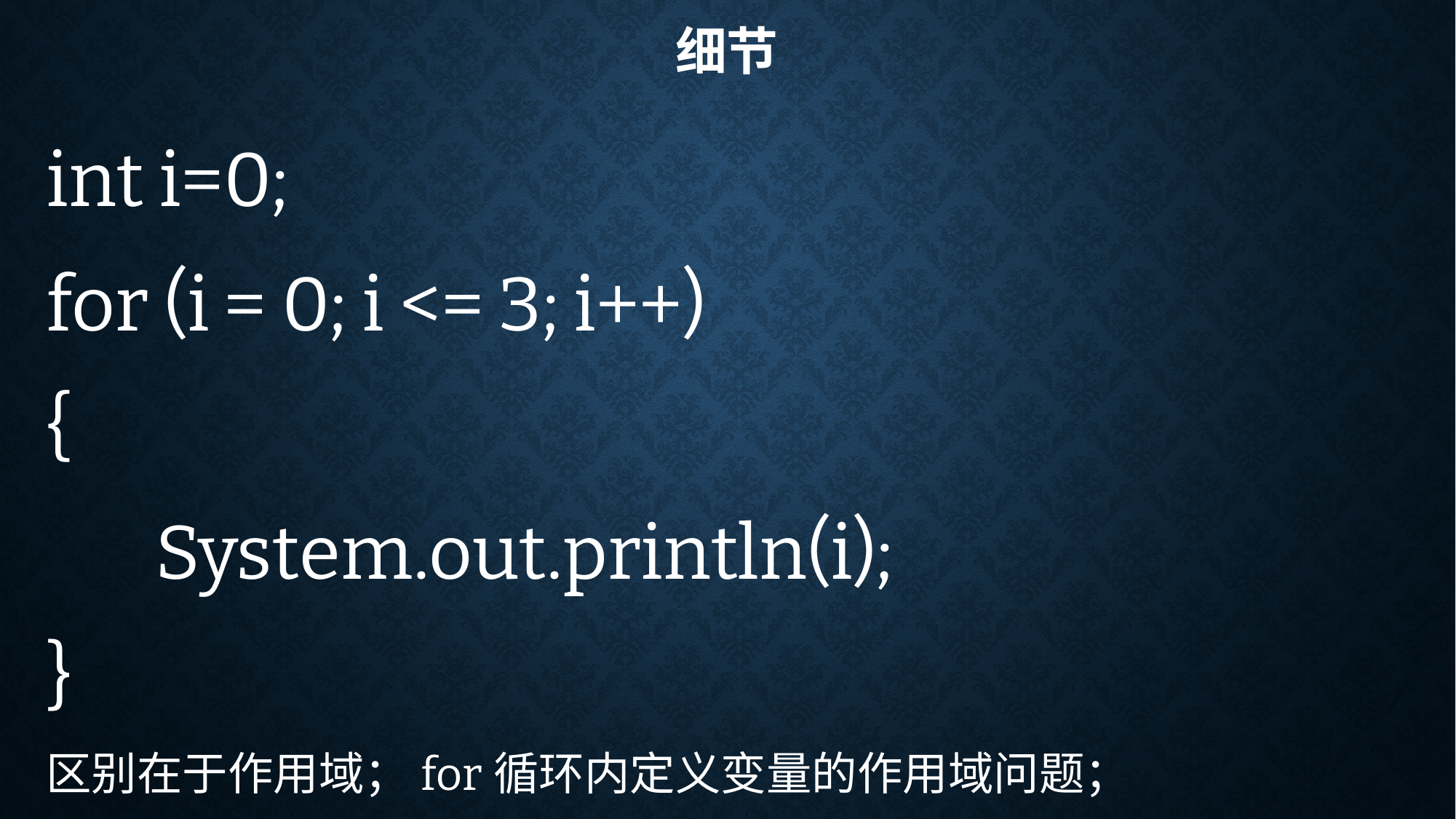

# 细节
int i=0;
for (i = 0; i <= 3; i++)
{
	System.out.println(i);
}
区别在于作用域；for循环内定义变量的作用域问题；